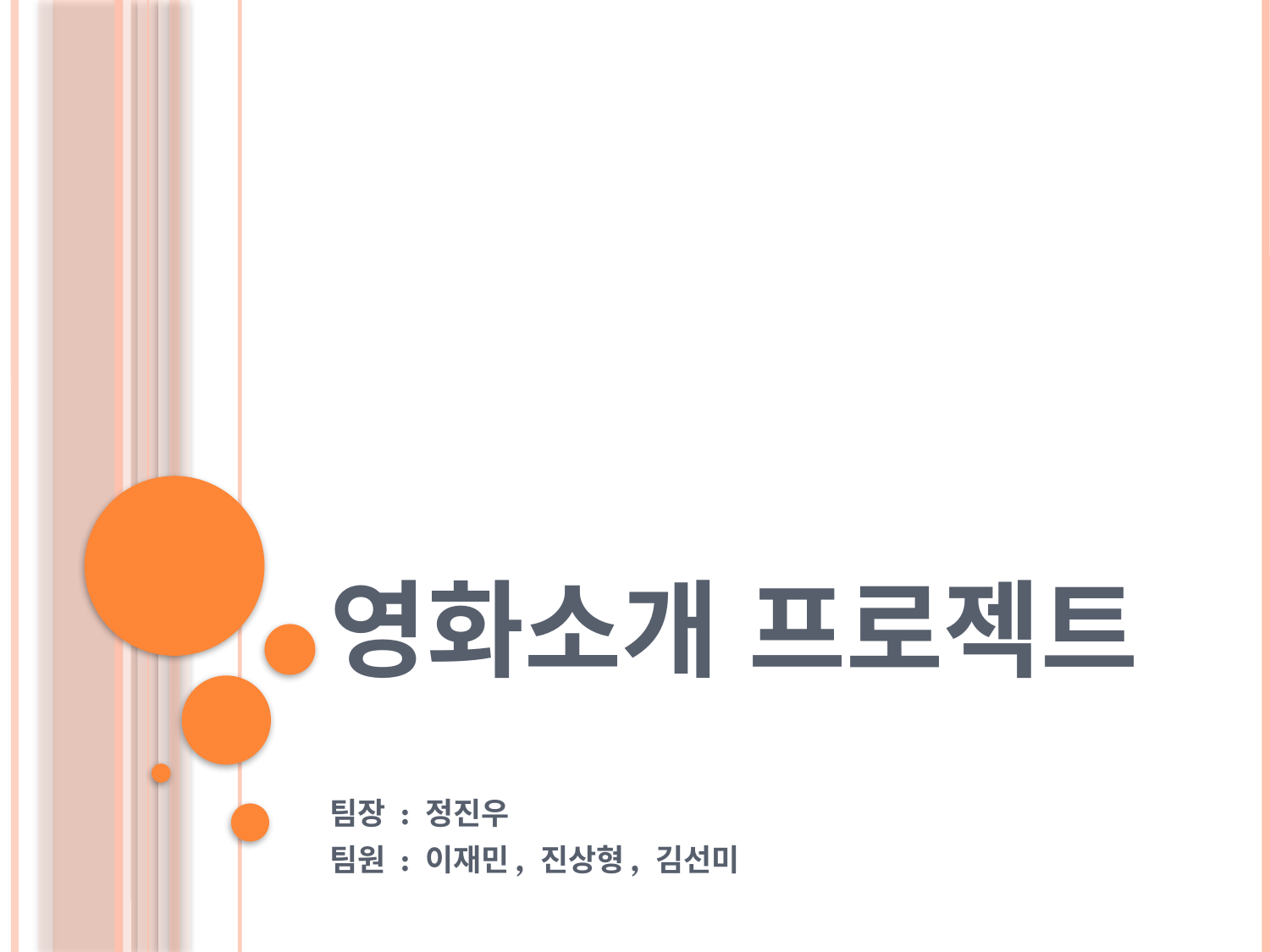

# 영화소개 프로젝트

팀장 : 정진우
팀원 : 이재민, 진상형, 김선미